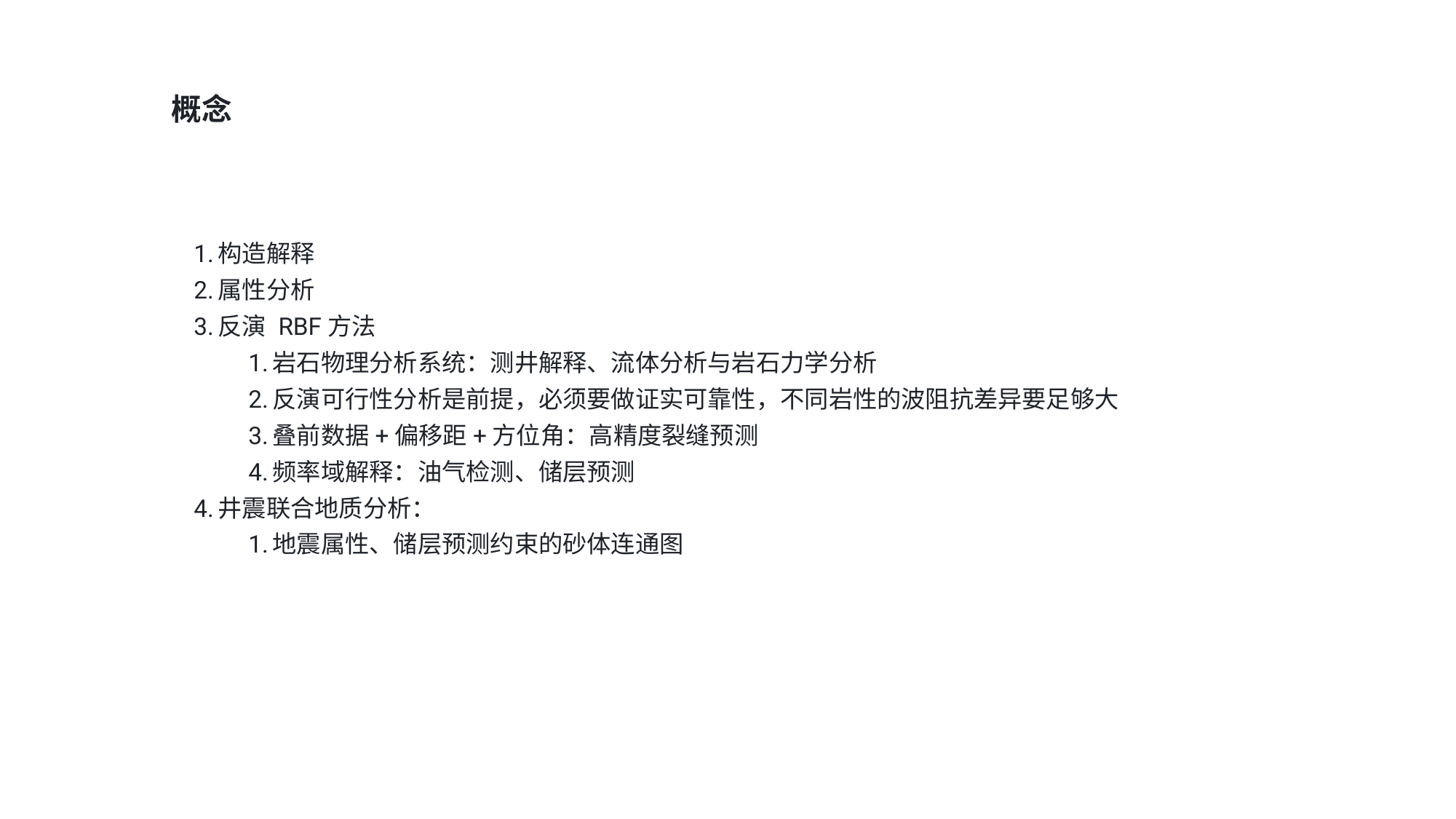

概念
构造解释
属性分析
反演 RBF方法
岩石物理分析系统：测井解释、流体分析与岩石力学分析
反演可行性分析是前提，必须要做证实可靠性，不同岩性的波阻抗差异要足够大
叠前数据+偏移距+方位角：高精度裂缝预测
频率域解释：油气检测、储层预测
井震联合地质分析：
地震属性、储层预测约束的砂体连通图